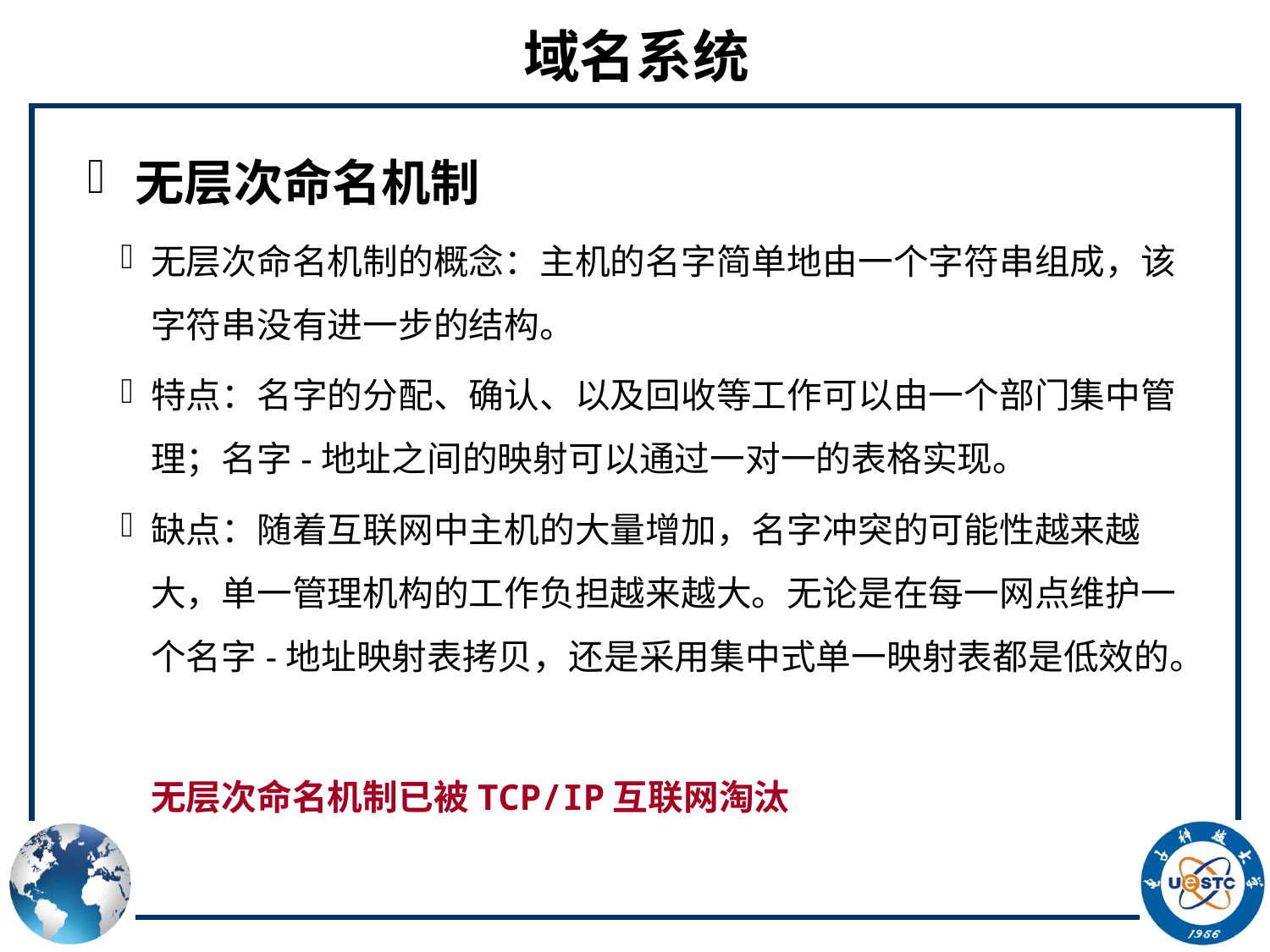

# 域名系统
无层次命名机制
无层次命名机制的概念：主机的名字简单地由一个字符串组成，该字符串没有进一步的结构。
特点：名字的分配、确认、以及回收等工作可以由一个部门集中管理；名字-地址之间的映射可以通过一对一的表格实现。
缺点：随着互联网中主机的大量增加，名字冲突的可能性越来越大，单一管理机构的工作负担越来越大。无论是在每一网点维护一个名字-地址映射表拷贝，还是采用集中式单一映射表都是低效的。

无层次命名机制已被TCP/IP互联网淘汰